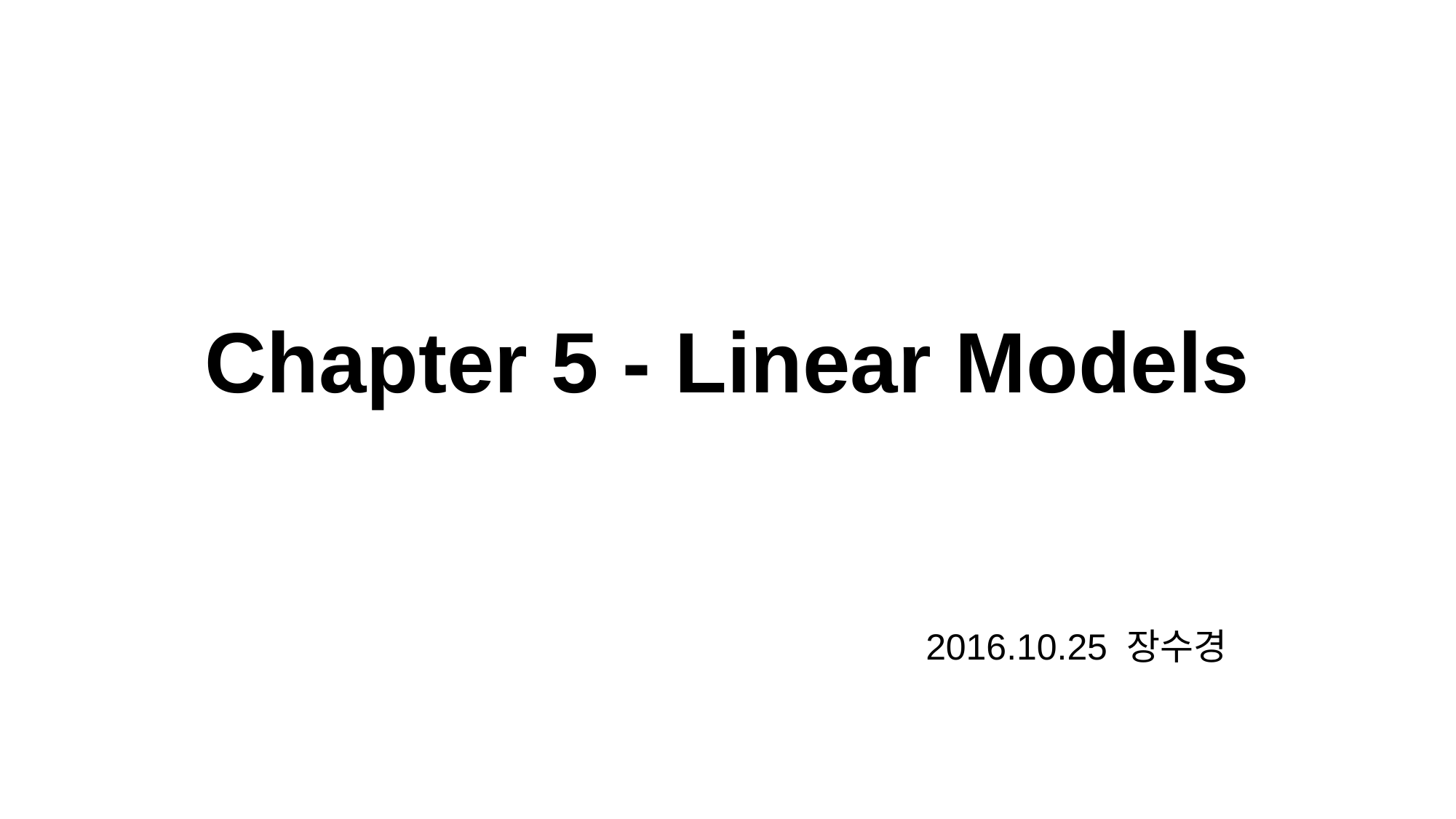

# Chapter 5 - Linear Models
2016.10.25 장수경